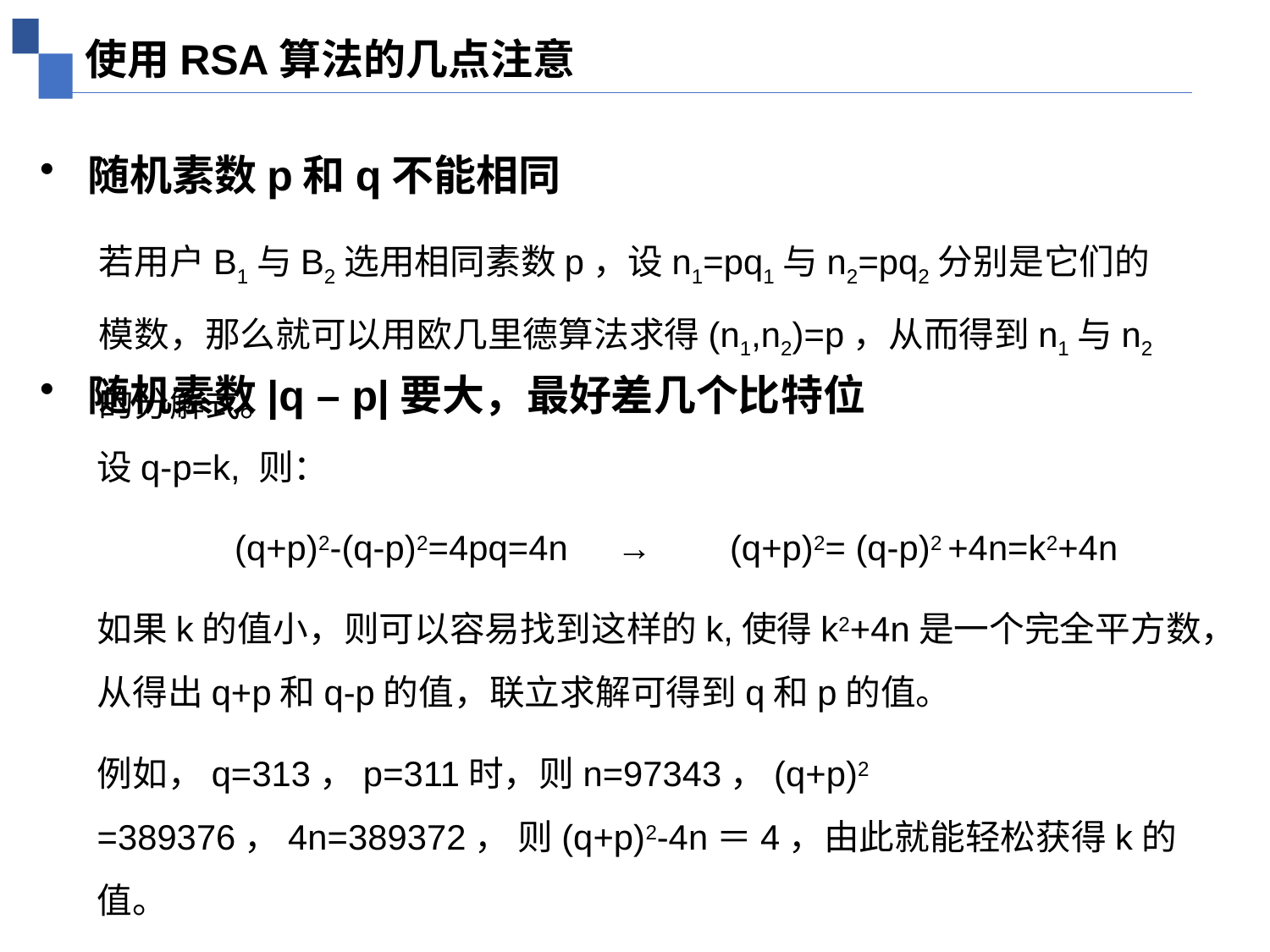

使用RSA算法的几点注意
随机素数p和q不能相同

随机素数|q – p|要大，最好差几个比特位
若用户B1与B2选用相同素数p，设n1=pq1与n2=pq2分别是它们的模数，那么就可以用欧几里德算法求得(n1,n2)=p，从而得到n1与n2的分解式。
设q-p=k, 则：
　(q+p)2-(q-p)2=4pq=4n     →        (q+p)2= (q-p)2 +4n=k2+4n
如果k的值小，则可以容易找到这样的k,使得k2+4n是一个完全平方数，从得出q+p和q-p的值，联立求解可得到q和p的值。
例如，q=313，p=311时，则n=97343，(q+p)2 =389376，4n=389372， 则(q+p)2-4n＝4，由此就能轻松获得k的值。